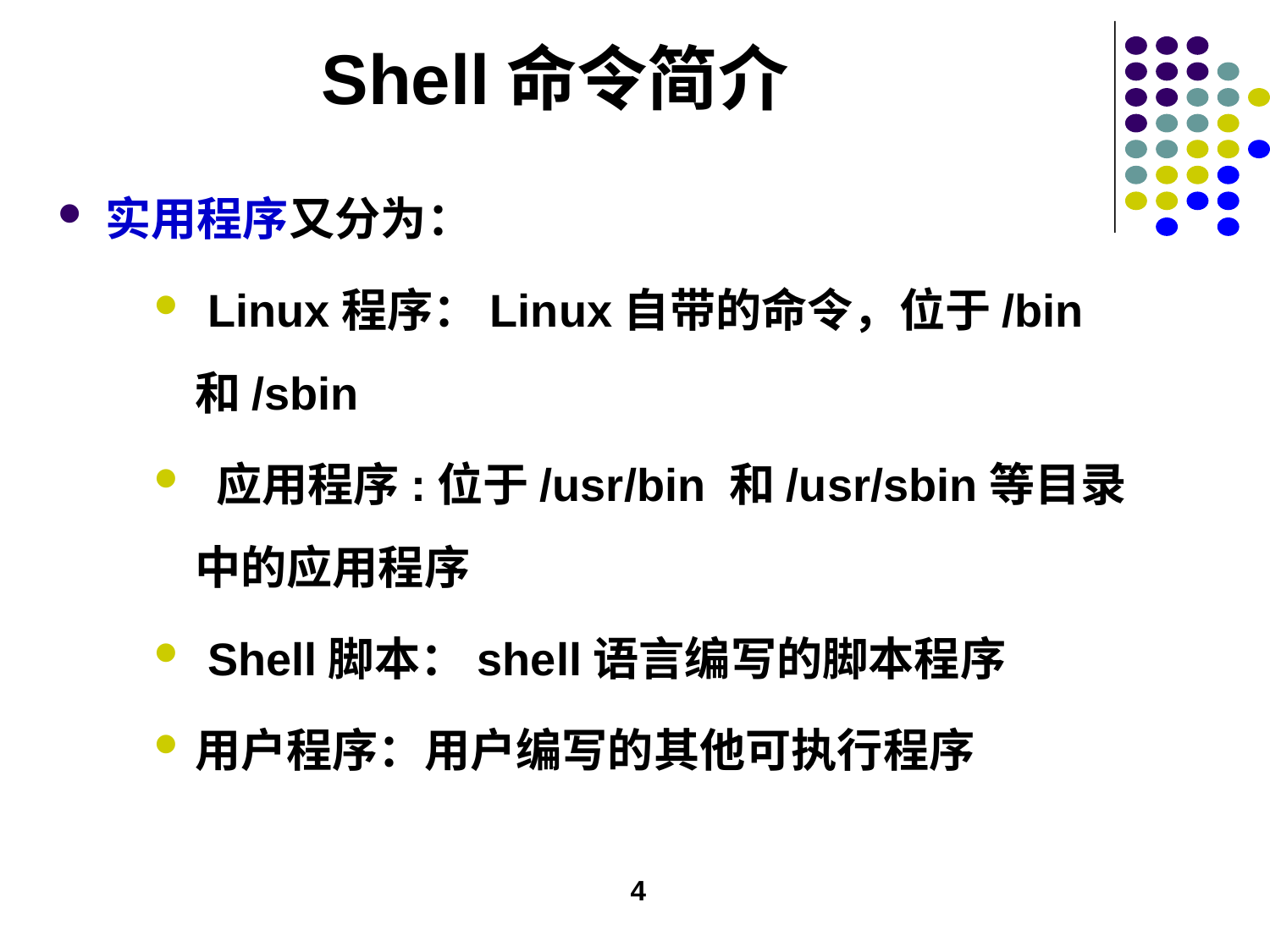

# Shell命令简介
实用程序又分为：
 Linux程序：Linux自带的命令，位于/bin和/sbin
 应用程序:位于/usr/bin 和/usr/sbin等目录中的应用程序
 Shell脚本：shell语言编写的脚本程序
用户程序：用户编写的其他可执行程序

4